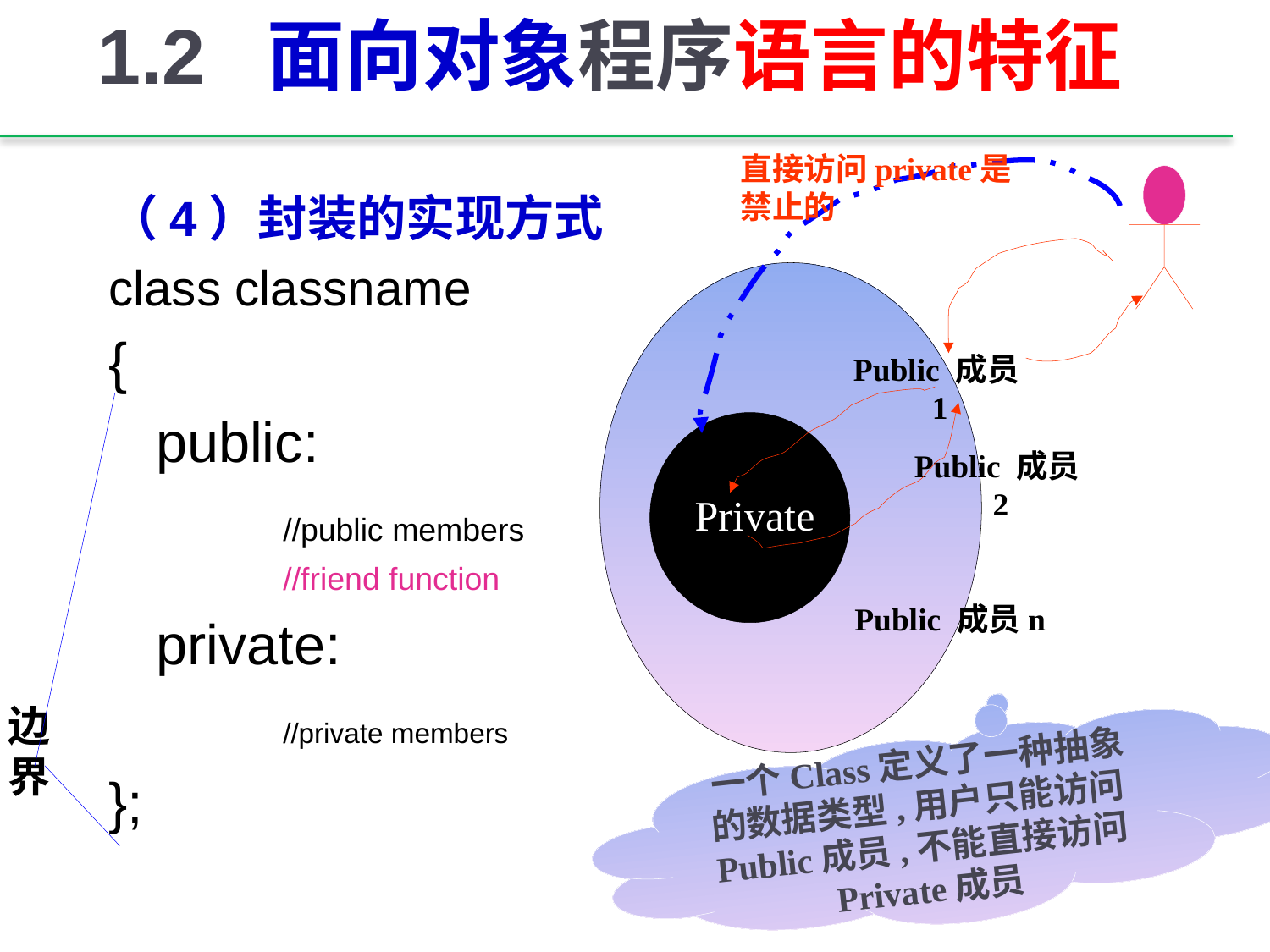

# 1.2  面向对象程序语言的特征
直接访问private是禁止的

（4）封装的实现方式
class classname
{
	public:
		//public members
		//friend function
	private:
		//private members
};

Public 成员1

Public 成员2
Private
Public 成员n
边界
一个Class定义了一种抽象的数据类型,用户只能访问Public成员,不能直接访问Private成员